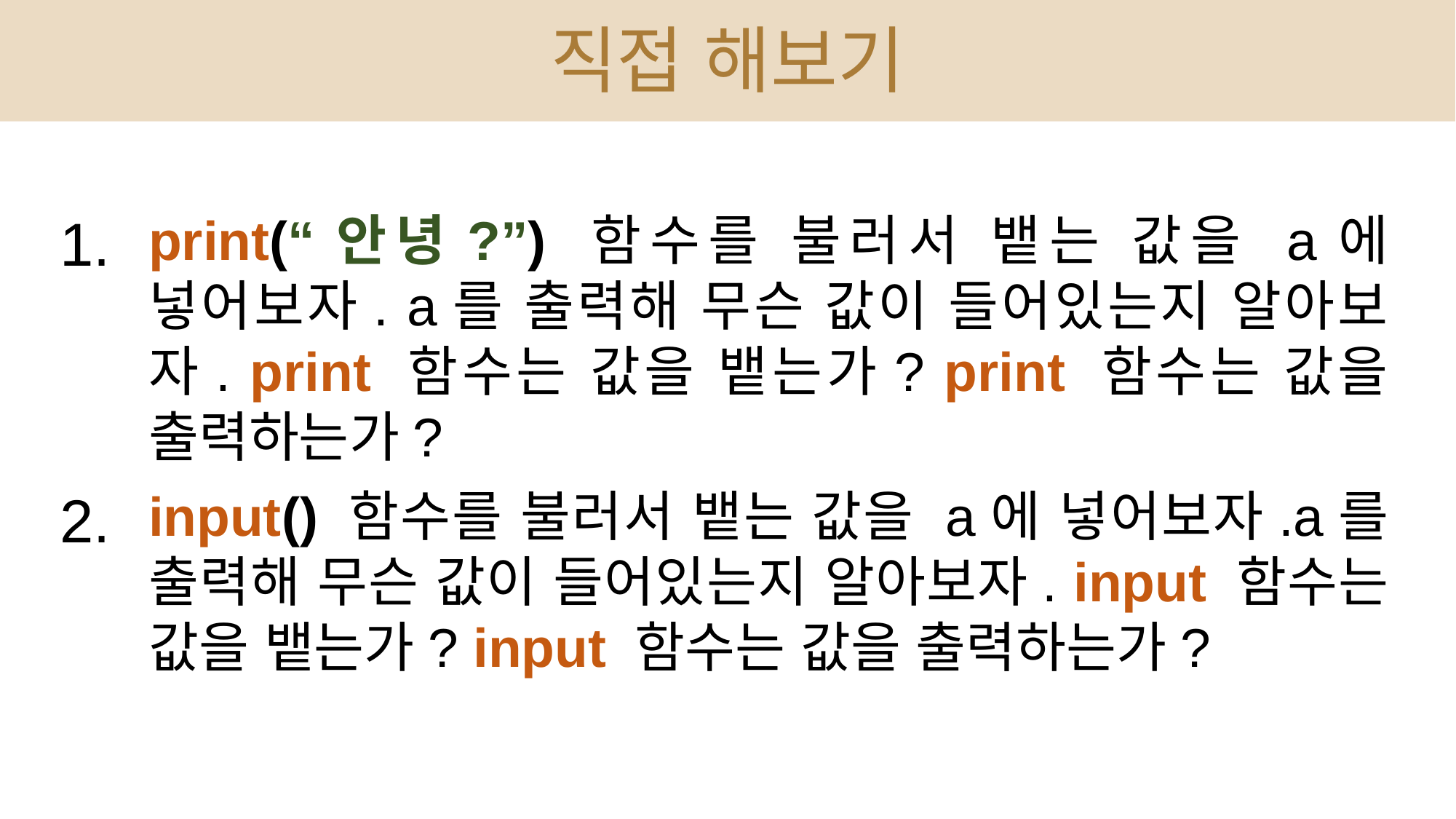

직접 해보기
1.
print(“안녕?”) 함수를 불러서 뱉는 값을 a에 넣어보자. a를 출력해 무슨 값이 들어있는지 알아보자. print 함수는 값을 뱉는가? print 함수는 값을 출력하는가?
2.
input() 함수를 불러서 뱉는 값을 a에 넣어보자.a를 출력해 무슨 값이 들어있는지 알아보자. input 함수는 값을 뱉는가? input 함수는 값을 출력하는가?